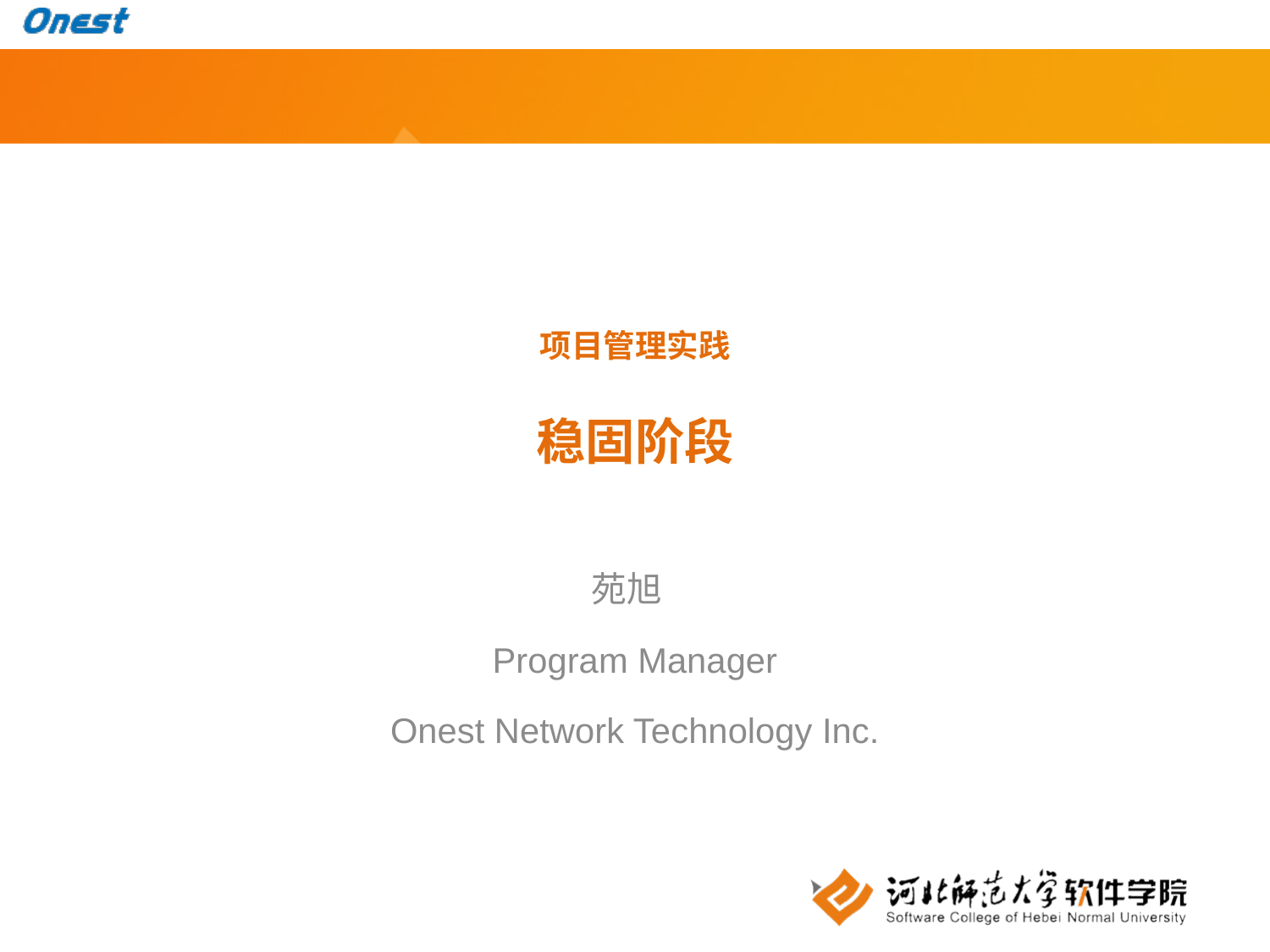

# 项目管理实践 稳固阶段
苑旭
Program Manager
Onest Network Technology Inc.